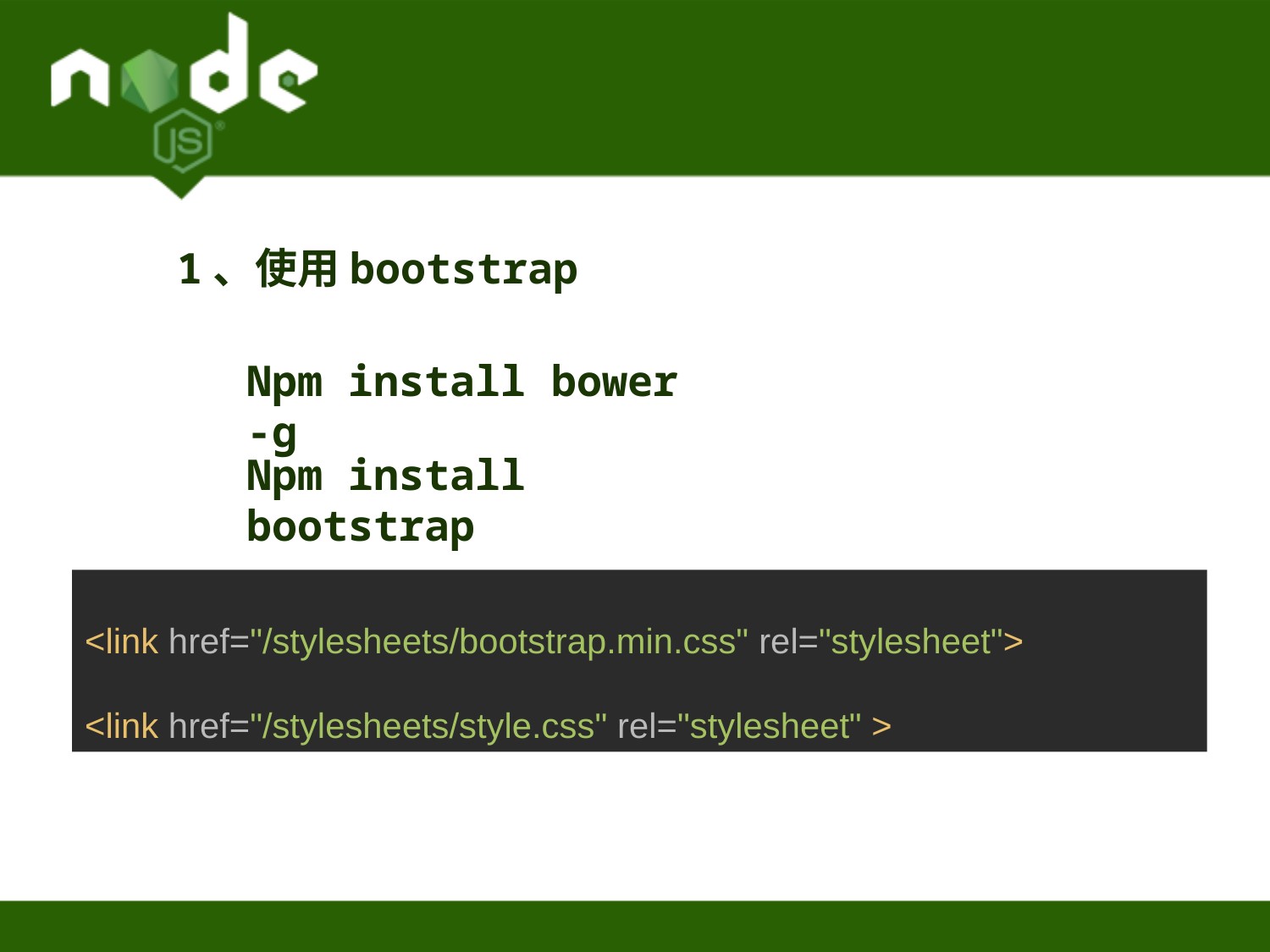

1、使用bootstrap
Npm install bower -g
Npm install bootstrap
<link href="/stylesheets/bootstrap.min.css" rel="stylesheet">
<link href="/stylesheets/style.css" rel="stylesheet" >